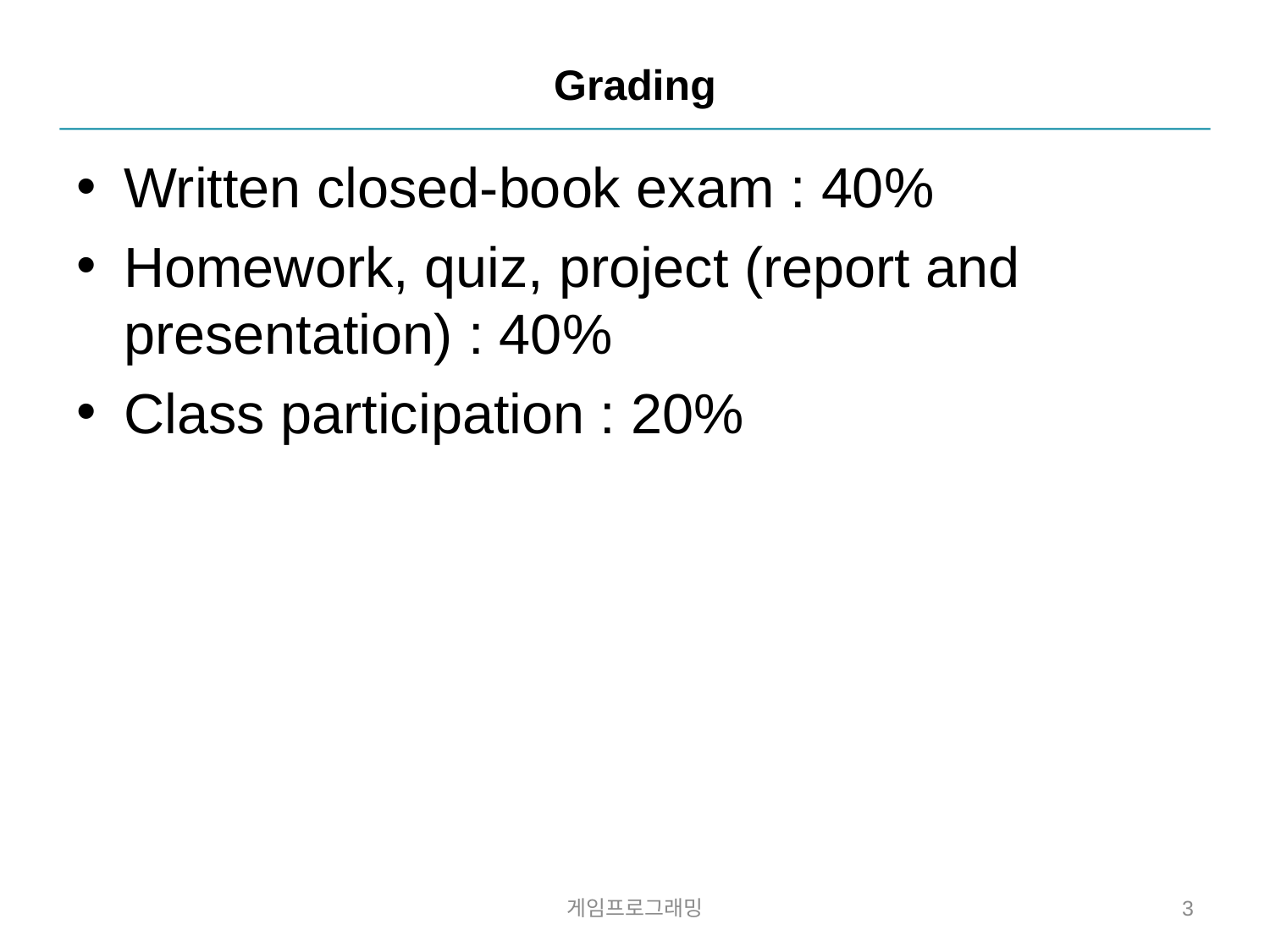

# Grading
Written closed-book exam : 40%
Homework, quiz, project (report and presentation) : 40%
Class participation : 20%

게임프로그래밍
3